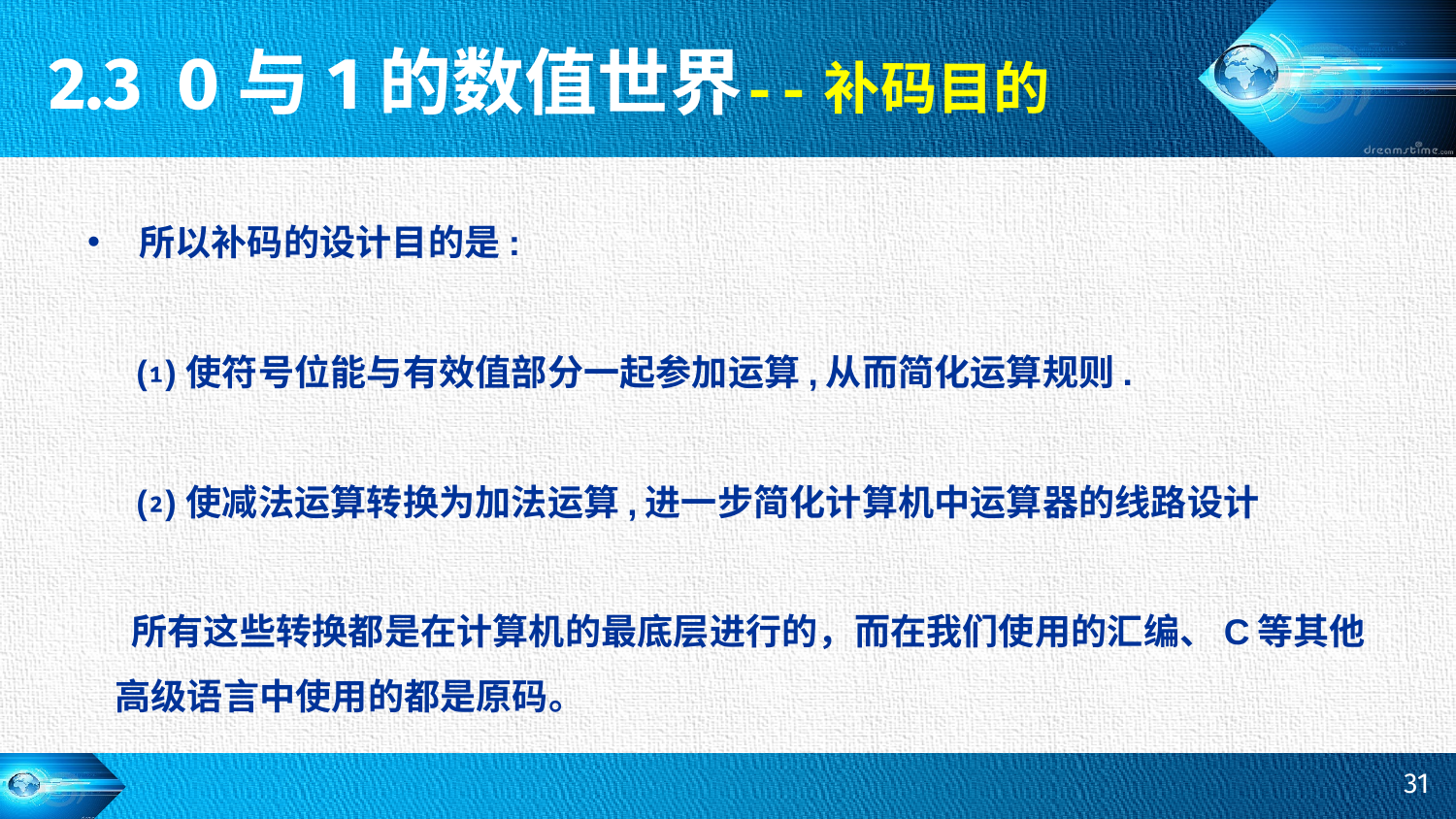

2.3  0与1的数值世界
--补码目的
  所以补码的设计目的是:
  ⑴使符号位能与有效值部分一起参加运算,从而简化运算规则.
  ⑵使减法运算转换为加法运算,进一步简化计算机中运算器的线路设计
  所有这些转换都是在计算机的最底层进行的，而在我们使用的汇编、C等其他高级语言中使用的都是原码。
31